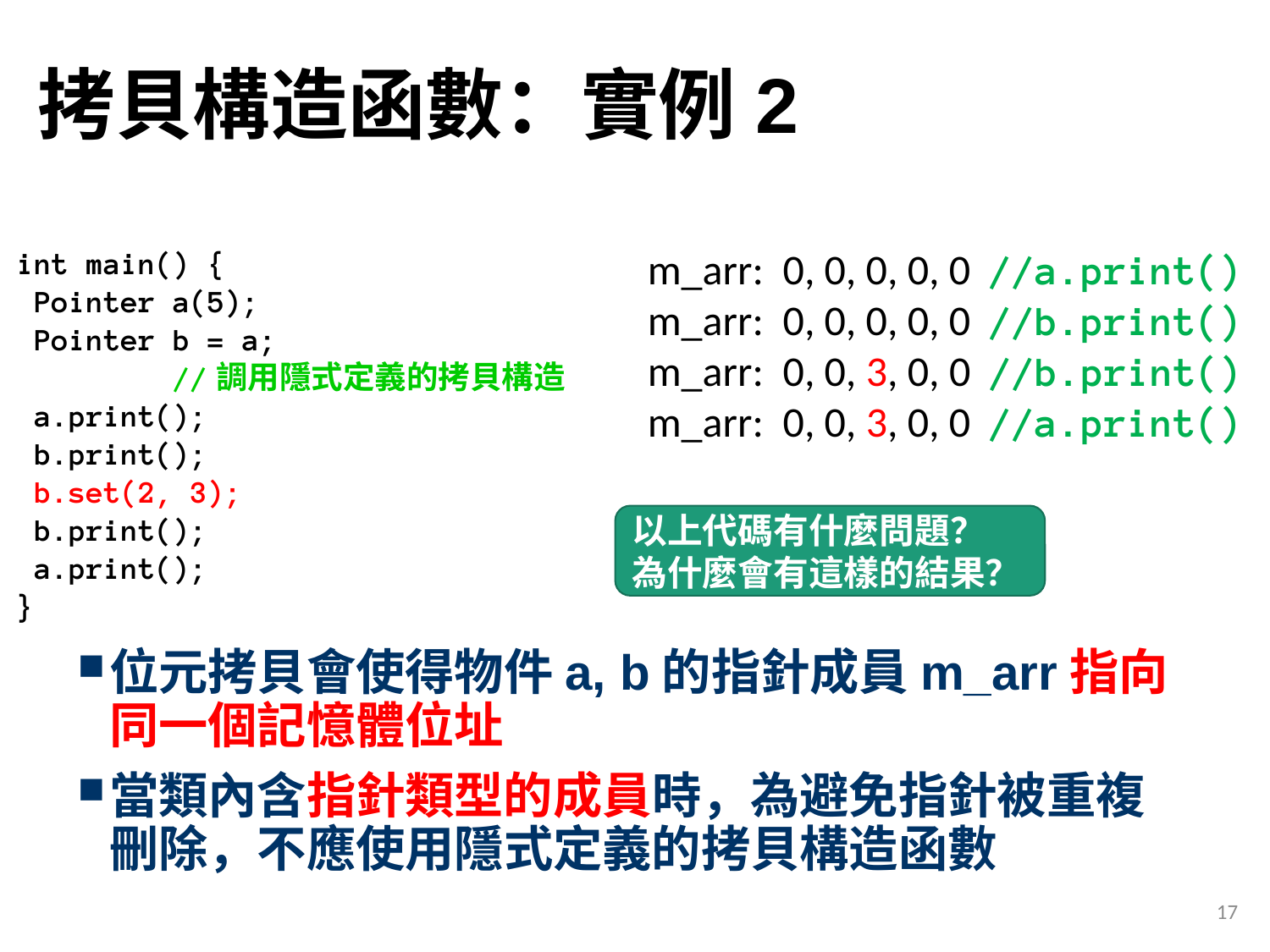

# 拷貝構造函數：實例2

int main() {
 Pointer a(5);
 Pointer b = a;
         //調用隱式定義的拷貝構造
 a.print();
 b.print();
 b.set(2, 3);
 b.print();
 a.print();
}
m_arr:  0, 0, 0, 0, 0  //a.print()
m_arr:  0, 0, 0, 0, 0  //b.print()
m_arr:  0, 0, 3, 0, 0  //b.print()
m_arr:  0, 0, 3, 0, 0  //a.print()
以上代碼有什麼問題？
為什麼會有這樣的結果？
位元拷貝會使得物件a, b的指針成員m_arr指向同一個記憶體位址
當類內含指針類型的成員時，為避免指針被重複刪除，不應使用隱式定義的拷貝構造函數
17